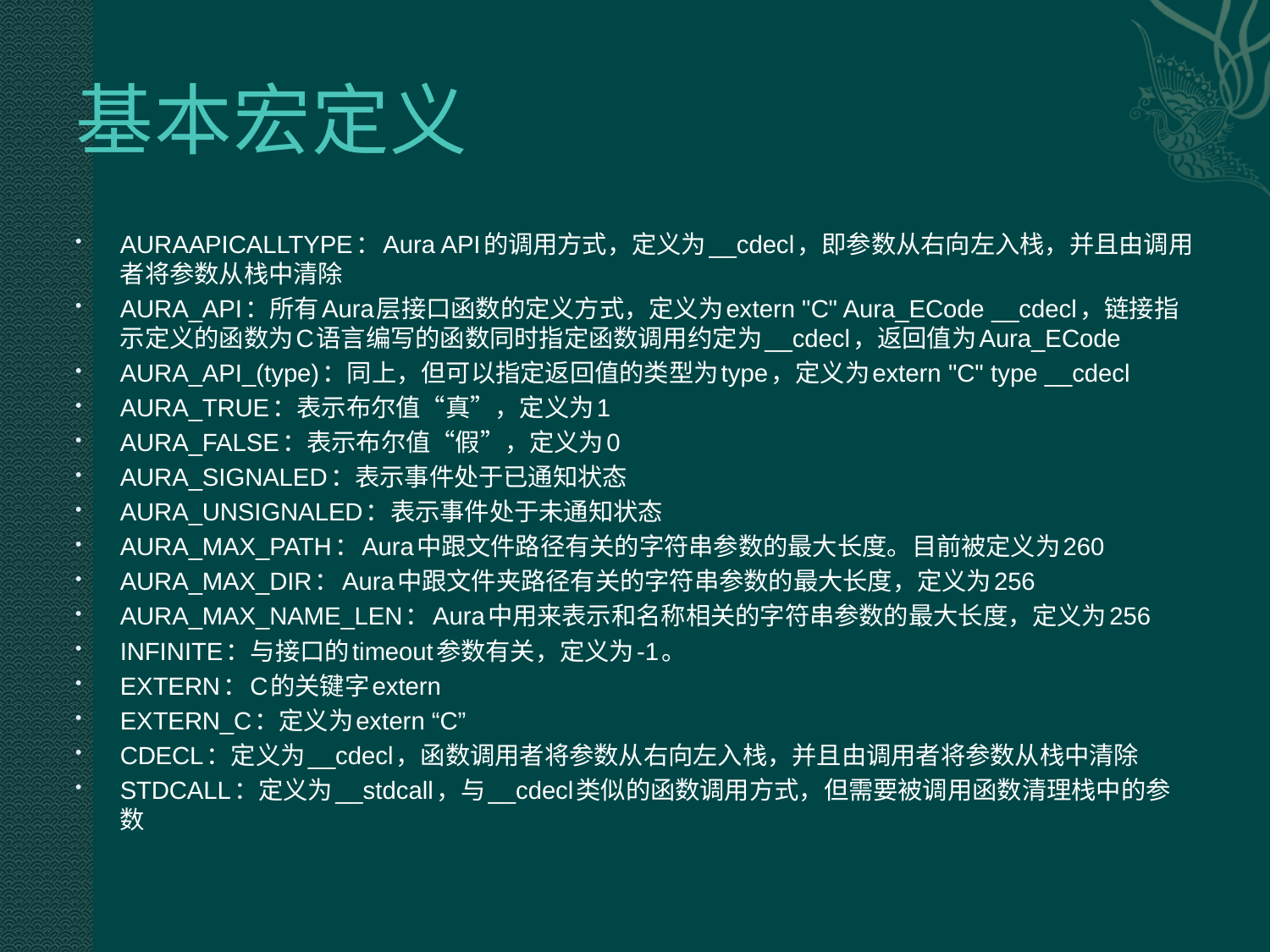

# 基本宏定义
AURAAPICALLTYPE：Aura API的调用方式，定义为__cdecl，即参数从右向左入栈，并且由调用者将参数从栈中清除
AURA_API：所有Aura层接口函数的定义方式，定义为extern "C" Aura_ECode __cdecl，链接指示定义的函数为C语言编写的函数同时指定函数调用约定为__cdecl，返回值为Aura_ECode
AURA_API_(type)：同上，但可以指定返回值的类型为type，定义为extern "C" type __cdecl
AURA_TRUE：表示布尔值“真”，定义为1
AURA_FALSE：表示布尔值“假”，定义为0
AURA_SIGNALED：表示事件处于已通知状态
AURA_UNSIGNALED：表示事件处于未通知状态
AURA_MAX_PATH：Aura中跟文件路径有关的字符串参数的最大长度。目前被定义为260
AURA_MAX_DIR：Aura中跟文件夹路径有关的字符串参数的最大长度，定义为256
AURA_MAX_NAME_LEN：Aura中用来表示和名称相关的字符串参数的最大长度，定义为256
INFINITE：与接口的timeout参数有关，定义为-1。
EXTERN：C的关键字extern
EXTERN_C：定义为extern “C”
CDECL：定义为__cdecl，函数调用者将参数从右向左入栈，并且由调用者将参数从栈中清除
STDCALL：定义为__stdcall，与__cdecl类似的函数调用方式，但需要被调用函数清理栈中的参数